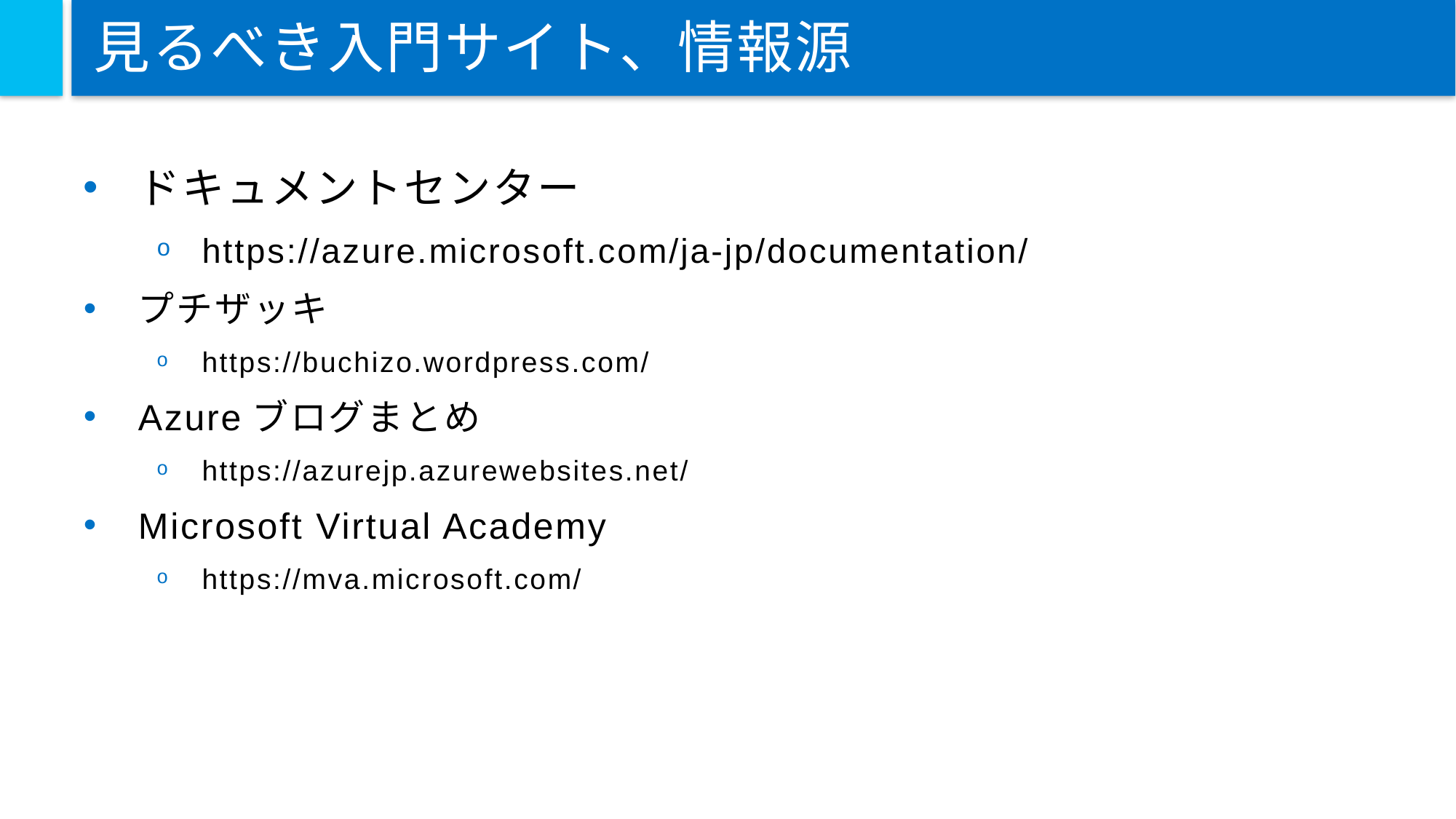

# 見るべき入門サイト、情報源
ドキュメントセンター
https://azure.microsoft.com/ja-jp/documentation/
プチザッキ
https://buchizo.wordpress.com/
Azureブログまとめ
https://azurejp.azurewebsites.net/
Microsoft Virtual Academy
https://mva.microsoft.com/